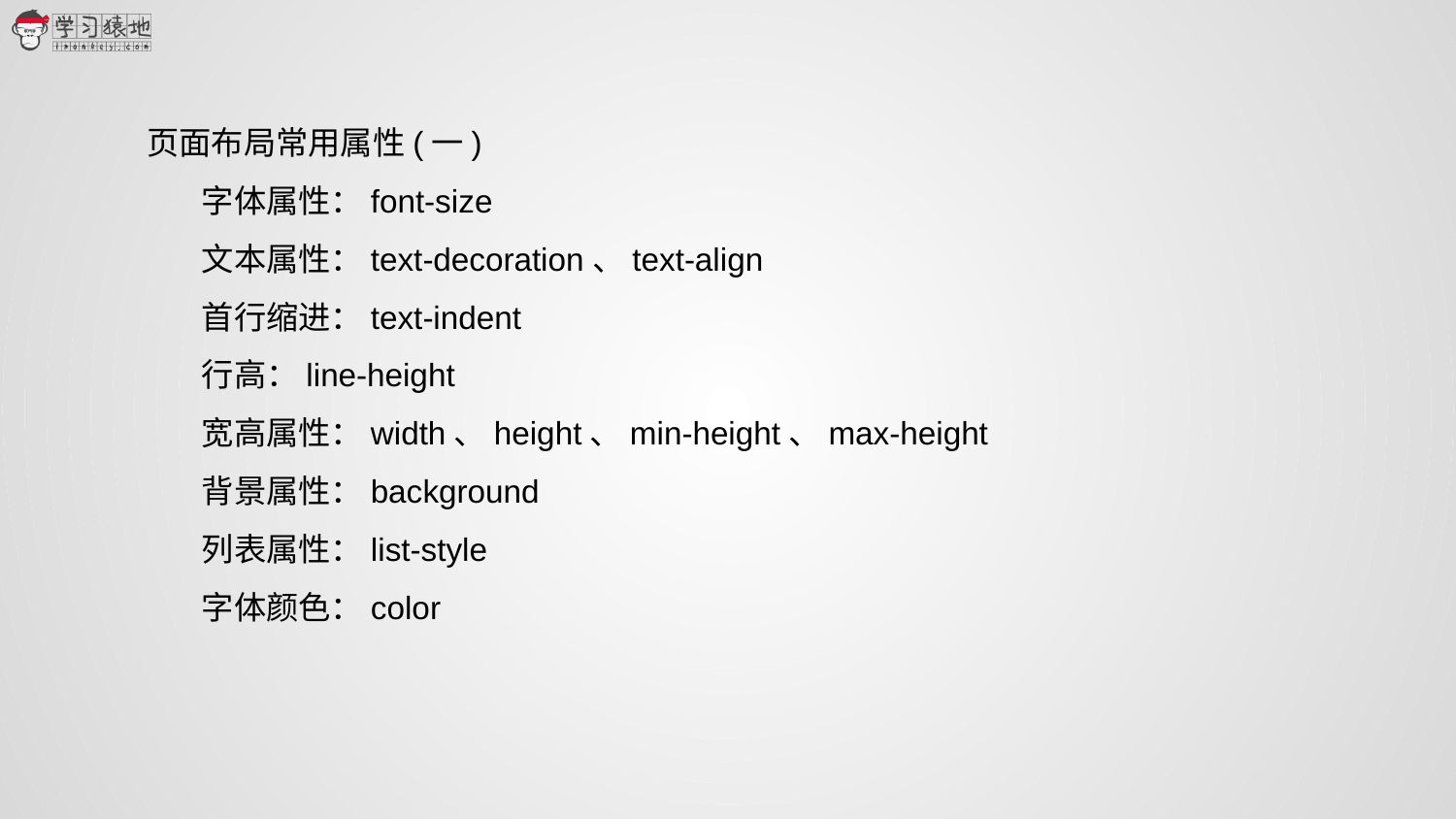

页面布局常用属性(一)
字体属性：font-size
文本属性：text-decoration、text-align
首行缩进：text-indent
行高：line-height
宽高属性：width、height、min-height、max-height
背景属性：background
列表属性：list-style
字体颜色：color